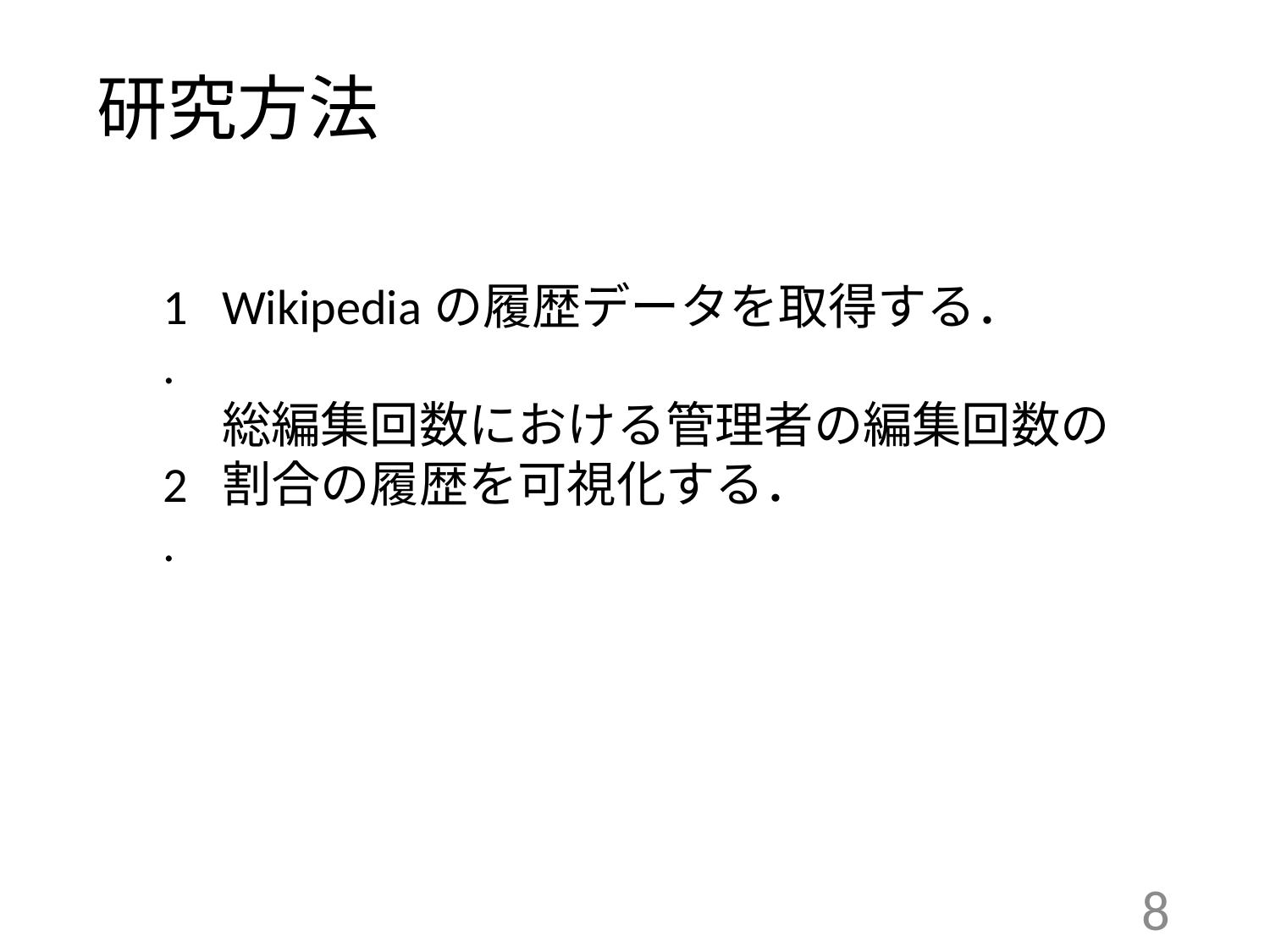

研究方法
1.

2.
Wikipediaの履歴データを取得する．

総編集回数における管理者の編集回数の割合の履歴を可視化する．
8